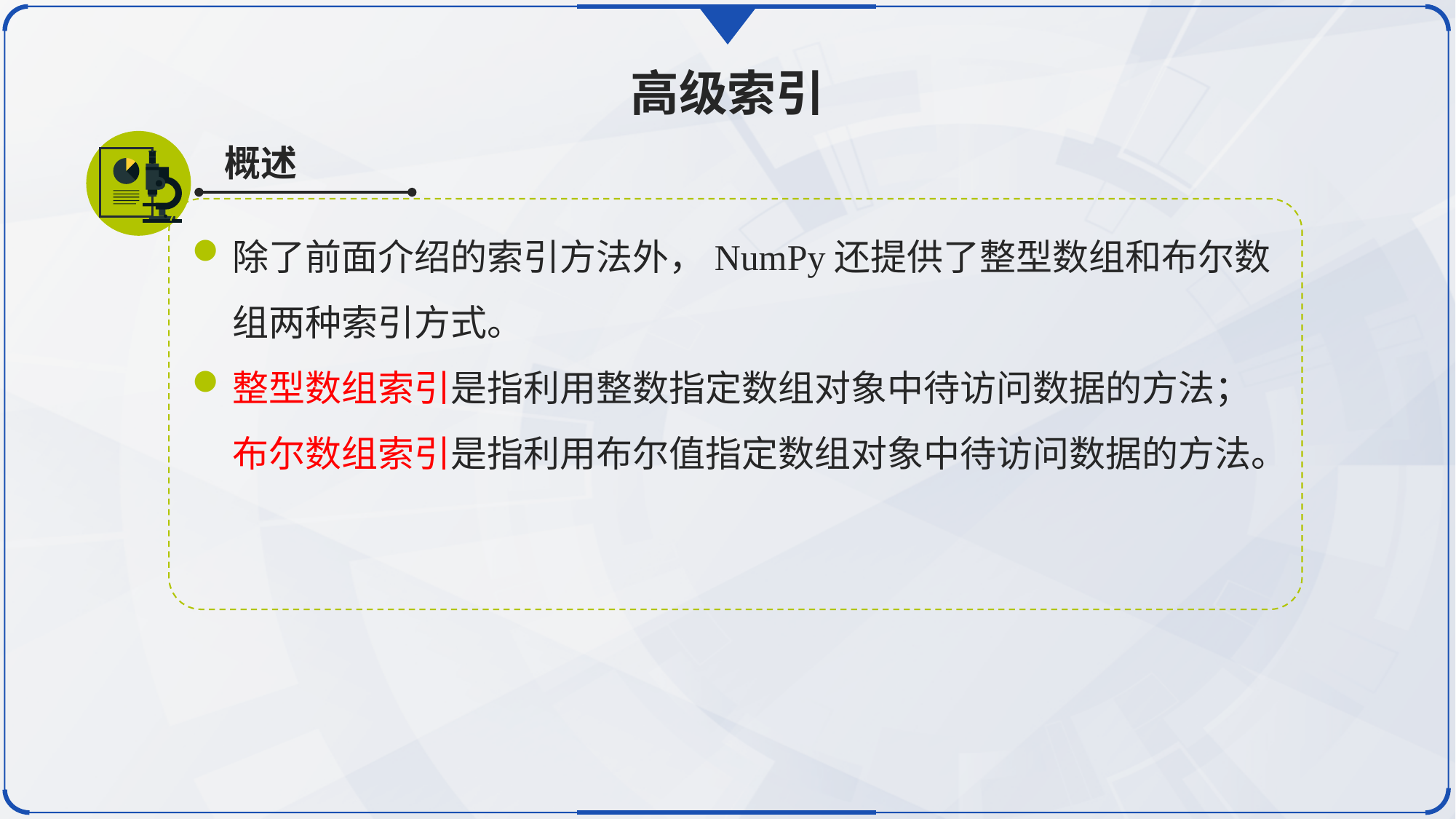

高级索引

概述

除了前面介绍的索引方法外，NumPy还提供了整型数组和布尔数组两种索引方式。
整型数组索引是指利用整数指定数组对象中待访问数据的方法；布尔数组索引是指利用布尔值指定数组对象中待访问数据的方法。